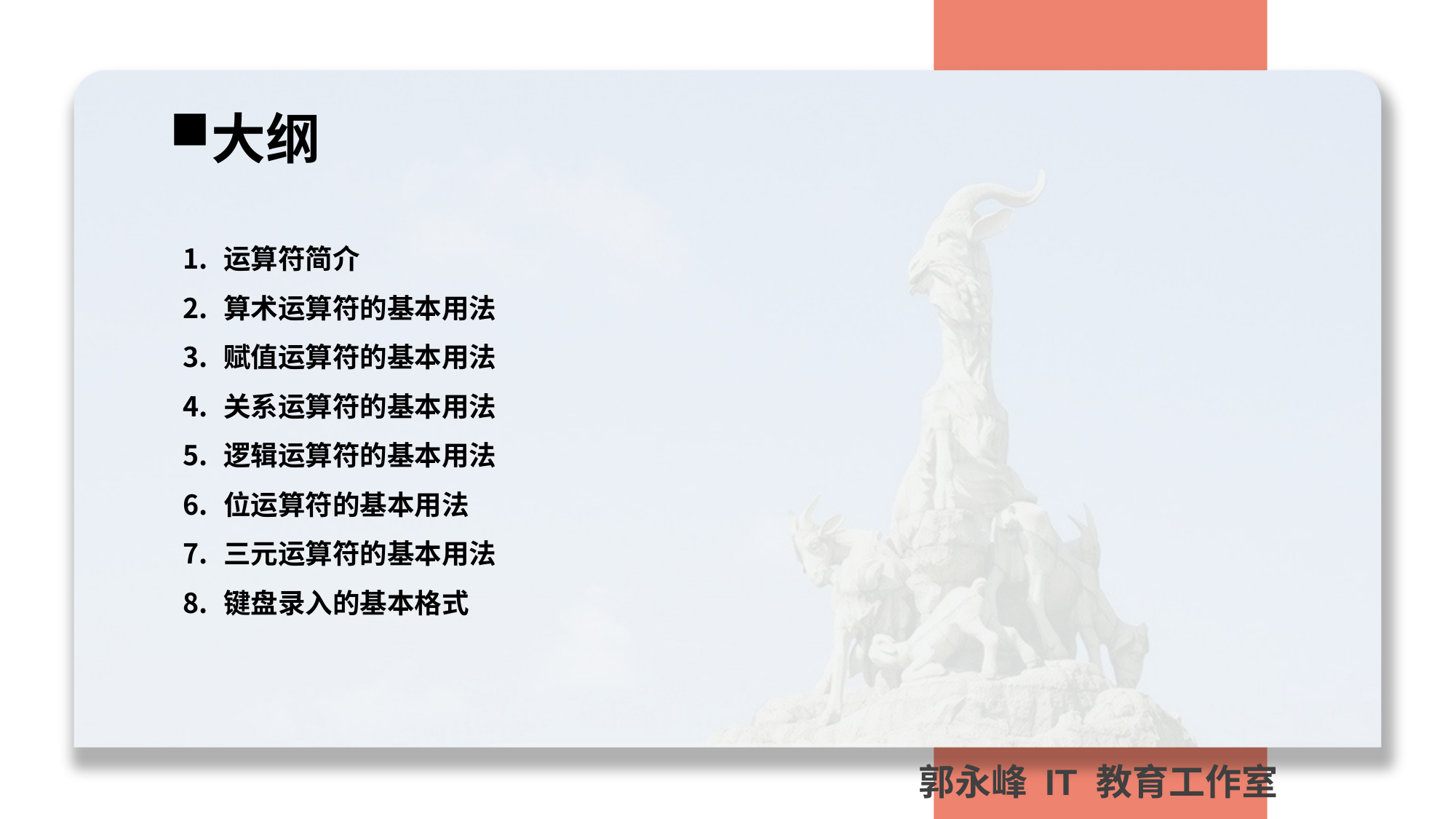

大纲
运算符简介
算术运算符的基本用法
赋值运算符的基本用法
关系运算符的基本用法
逻辑运算符的基本用法
位运算符的基本用法
三元运算符的基本用法
键盘录入的基本格式